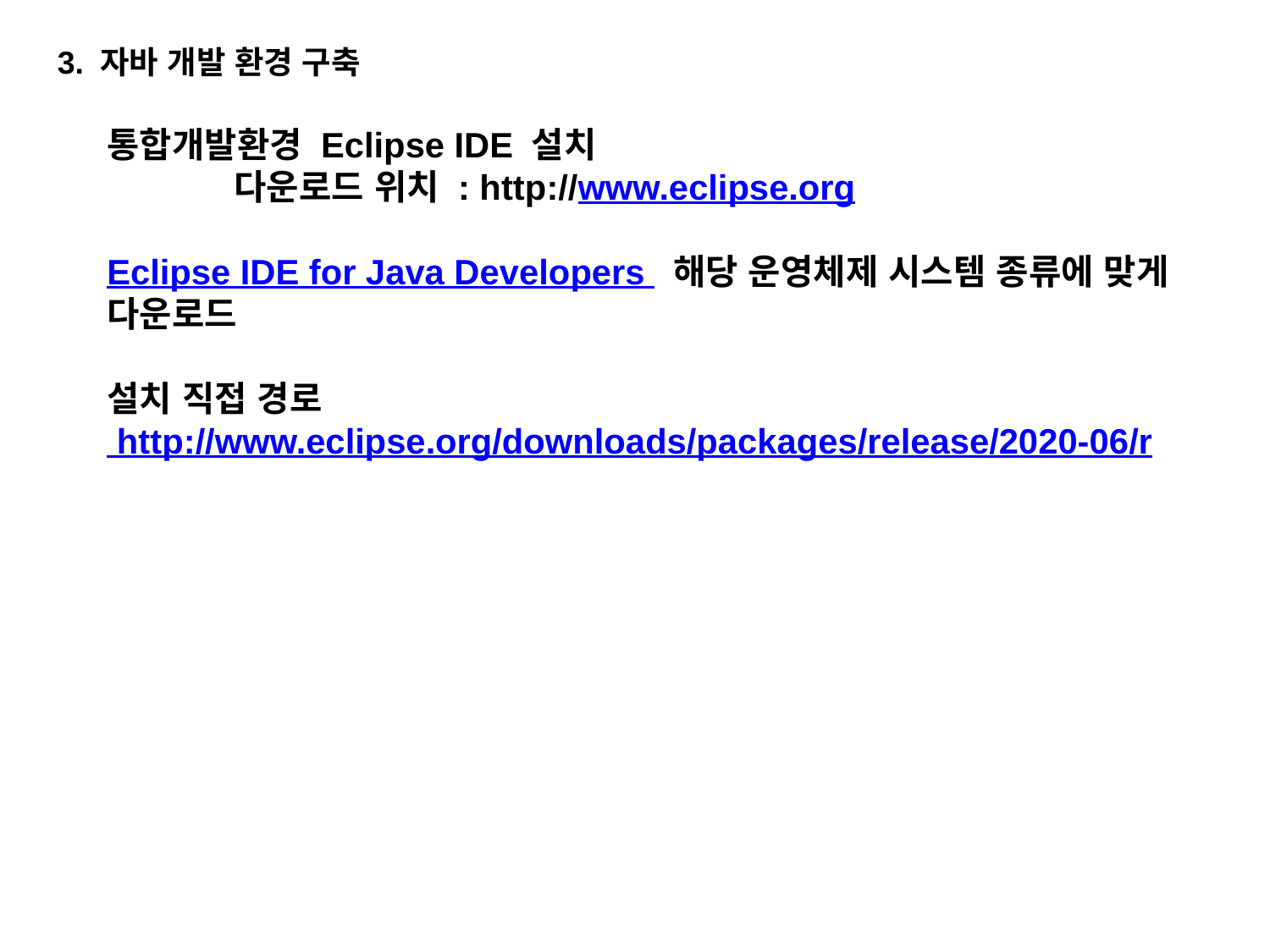

3. 자바 개발 환경 구축
통합개발환경 Eclipse IDE 설치
	다운로드 위치 : http://www.eclipse.org

Eclipse IDE for Java Developers  해당 운영체제 시스템 종류에 맞게
다운로드

설치 직접 경로
 http://www.eclipse.org/downloads/packages/release/2020-06/r